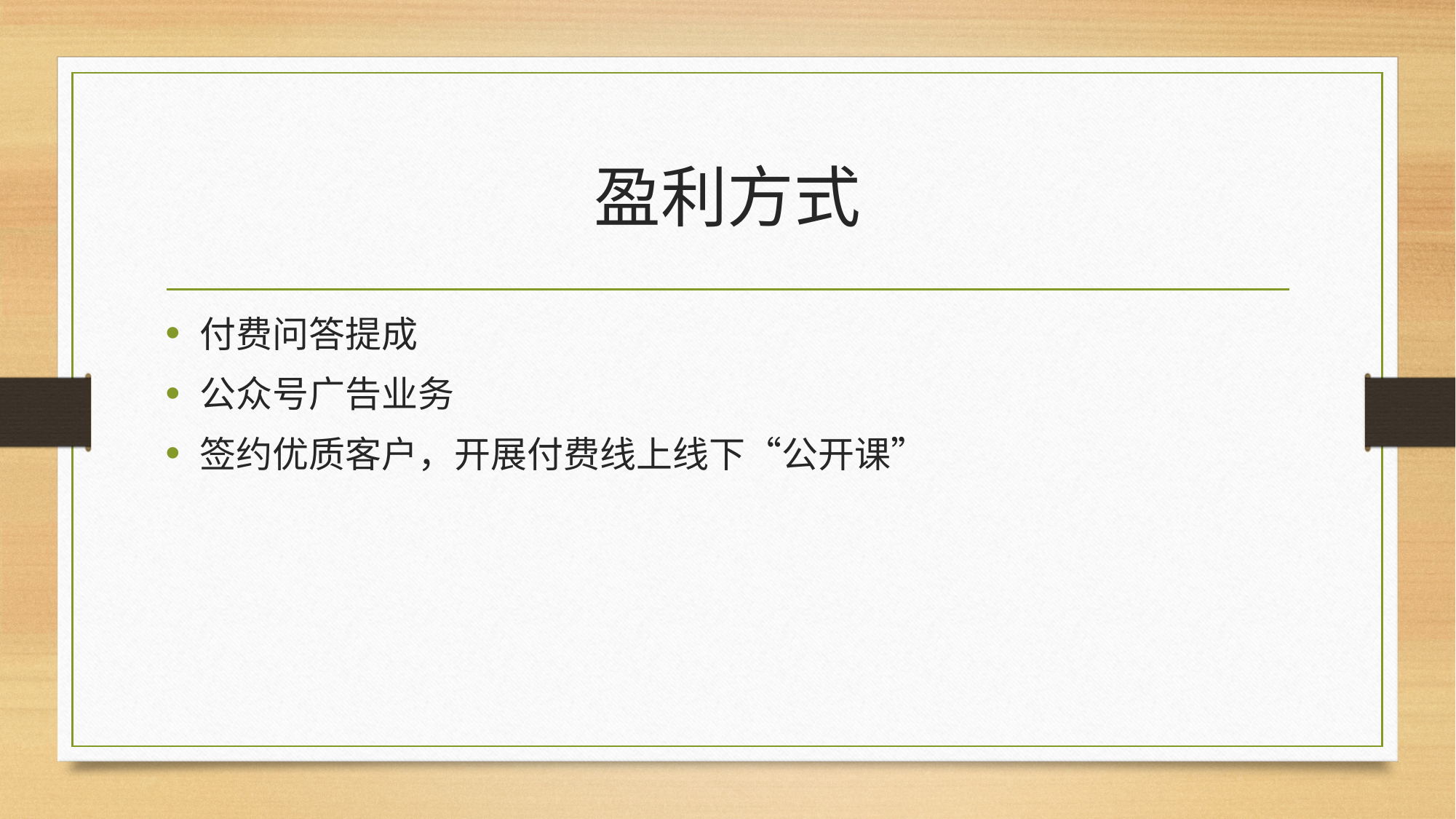

# 盈利方式
付费问答提成
公众号广告业务
签约优质客户，开展付费线上线下“公开课”